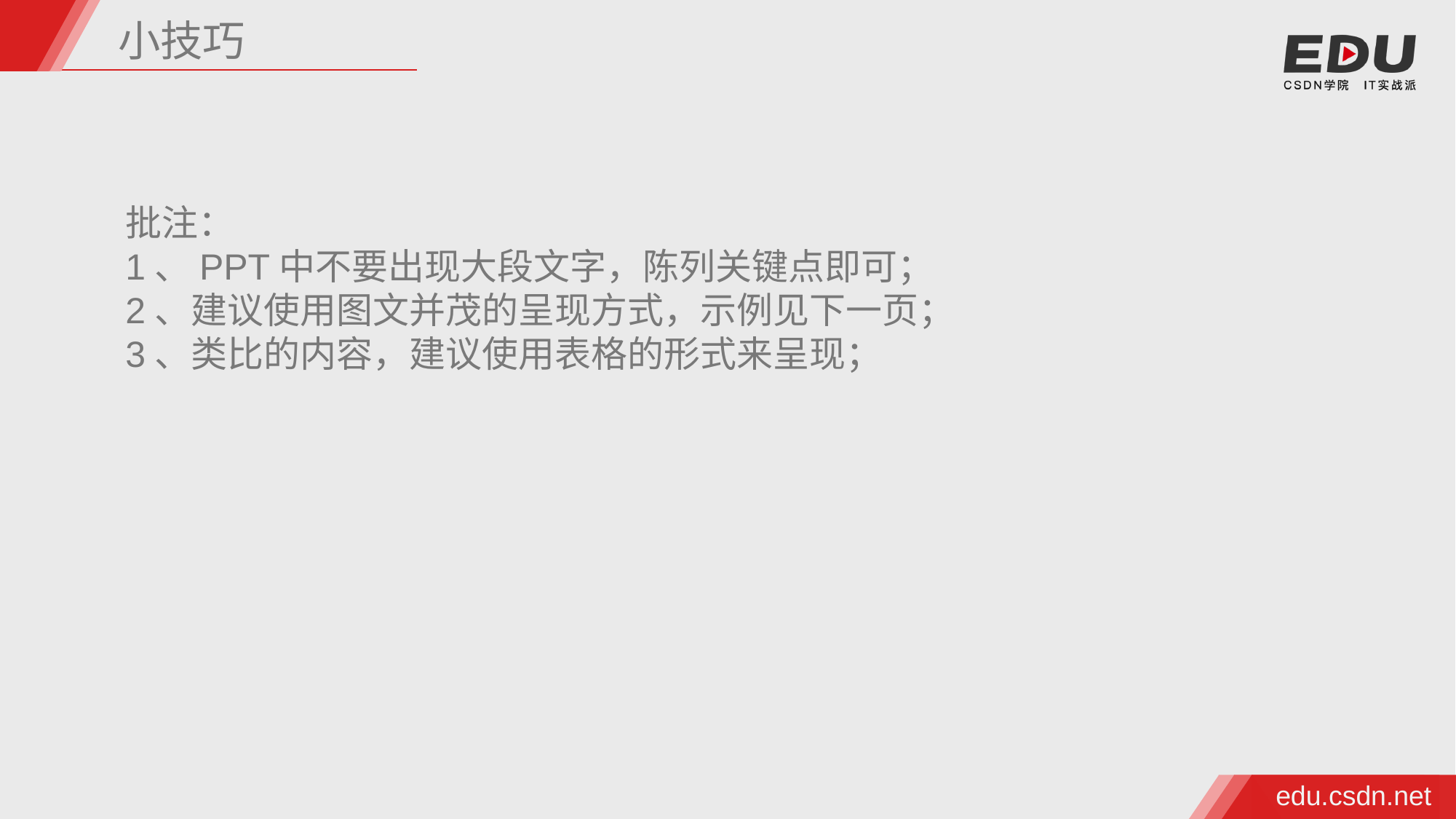

小技巧
批注：
1、PPT中不要出现大段文字，陈列关键点即可；
2、建议使用图文并茂的呈现方式，示例见下一页；
3、类比的内容，建议使用表格的形式来呈现；